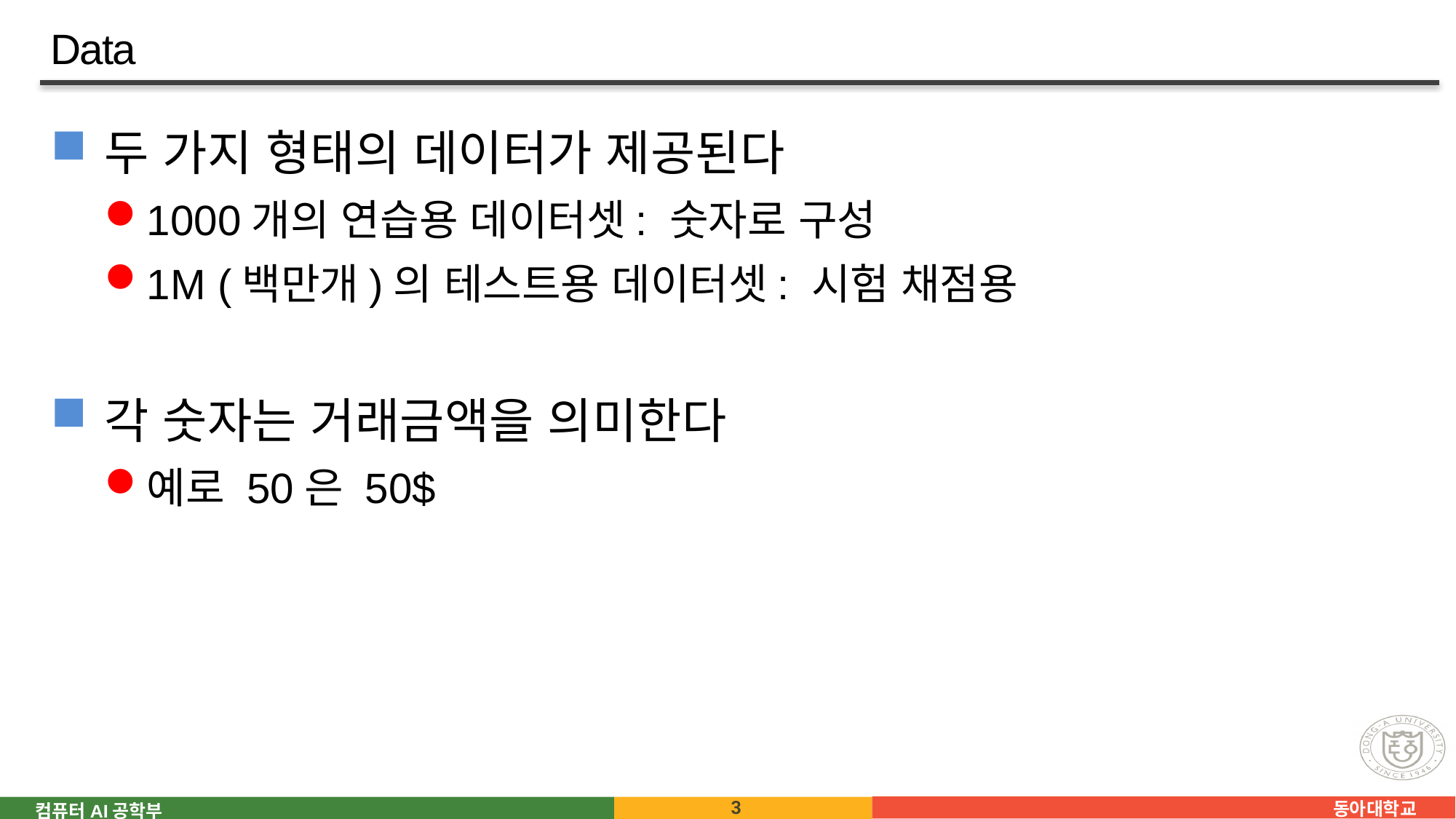

# Data
두 가지 형태의 데이터가 제공된다
1000개의 연습용 데이터셋: 숫자로 구성
1M (백만개)의 테스트용 데이터셋: 시험 채점용

각 숫자는 거래금액을 의미한다
예로 50은 50$
3